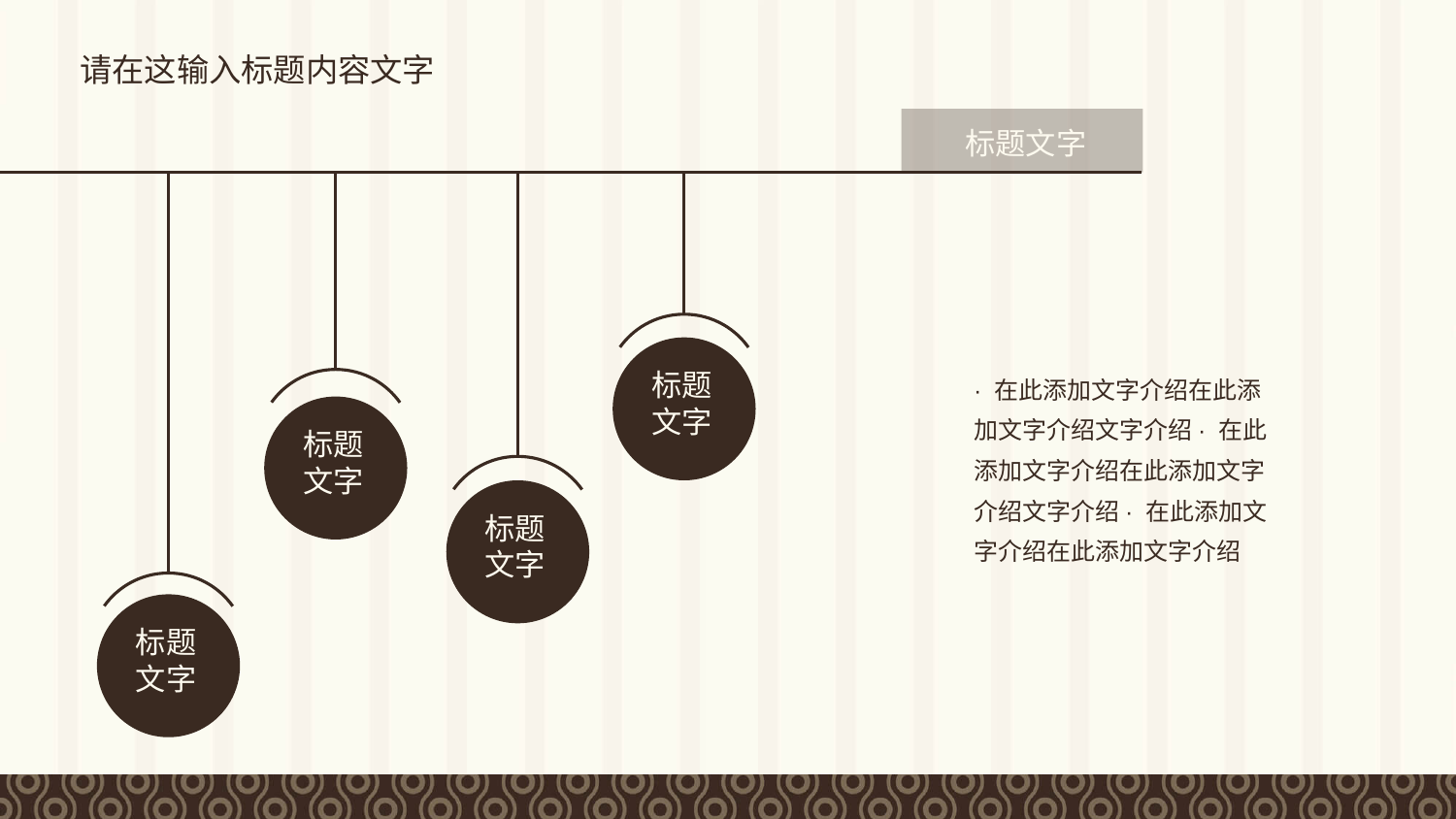

请在这输入标题内容文字

标题文字

标题
文字

标题
文字

标题
文字

标题
文字
· 在此添加文字介绍在此添加文字介绍文字介绍· 在此添加文字介绍在此添加文字介绍文字介绍· 在此添加文字介绍在此添加文字介绍